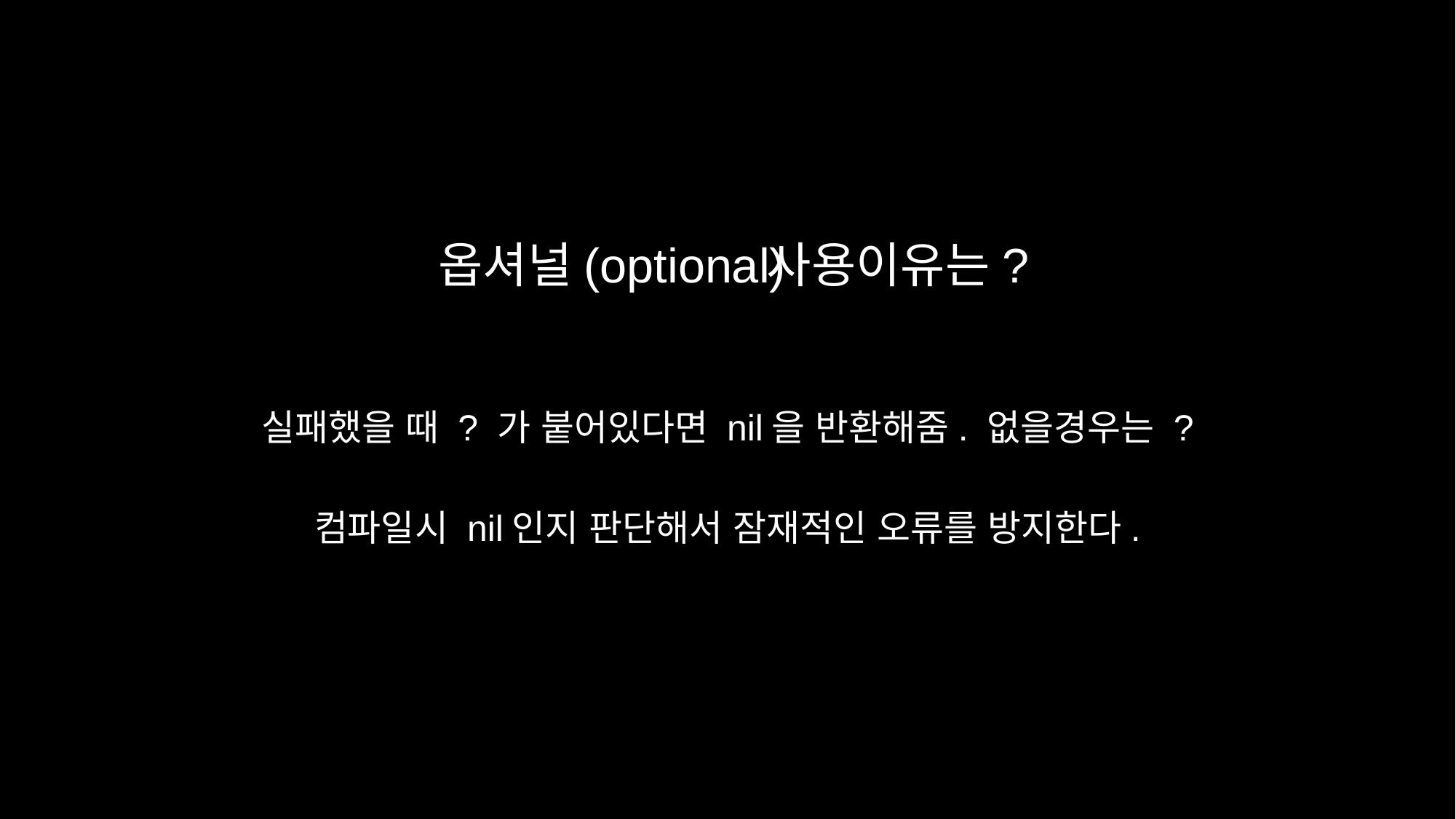

옵셔널(optional)
사용이유는?
실패했을 때 ? 가 붙어있다면 nil을 반환해줌. 없을경우는 ?
컴파일시 nil인지 판단해서 잠재적인 오류를 방지한다.